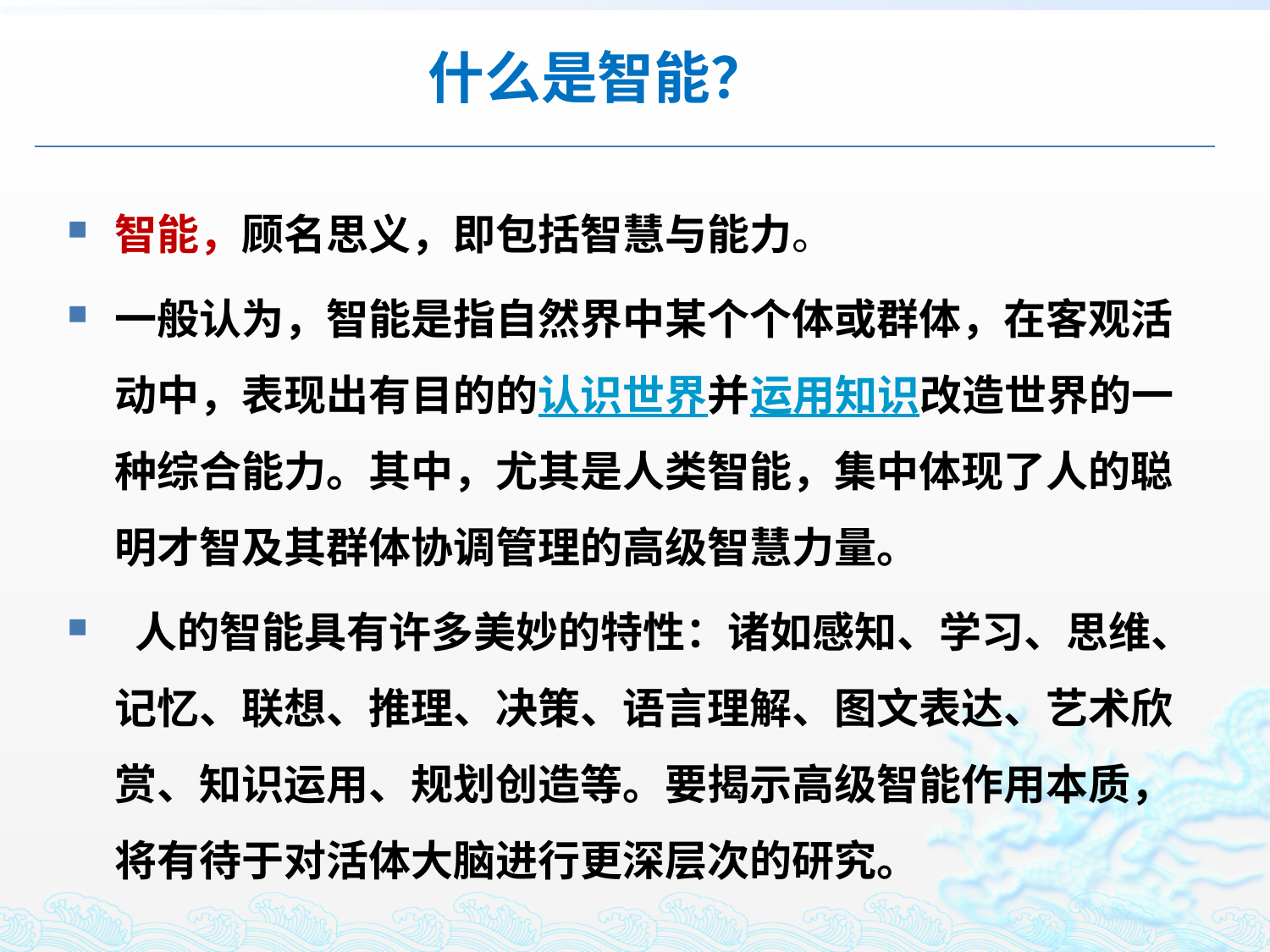

什么是智能？
智能，顾名思义，即包括智慧与能力。
一般认为，智能是指自然界中某个个体或群体，在客观活动中，表现出有目的的认识世界并运用知识改造世界的一种综合能力。其中，尤其是人类智能，集中体现了人的聪明才智及其群体协调管理的高级智慧力量。
 人的智能具有许多美妙的特性：诸如感知、学习、思维、记忆、联想、推理、决策、语言理解、图文表达、艺术欣赏、知识运用、规划创造等。要揭示高级智能作用本质，将有待于对活体大脑进行更深层次的研究。